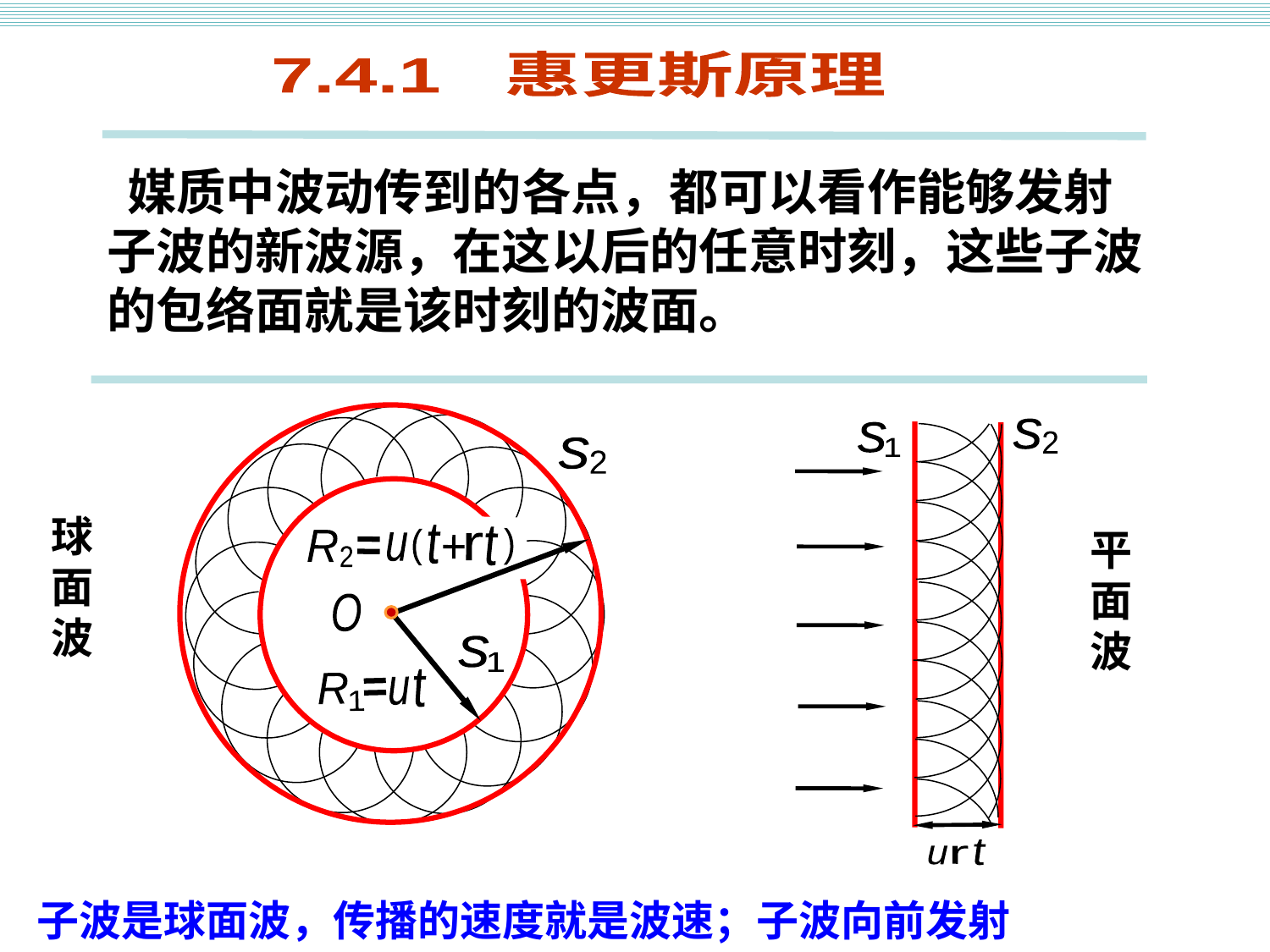

惠更斯原理
7.4.1   惠更斯原理

 媒质中波动传到的各点，都可以看作能够发射子波的新波源，在这以后的任意时刻，这些子波的包络面就是该时刻的波面。

s
2

s
1

t
u
r
平
面
波

s
2

t
t
)
(
R
u
r
+

2

s
1
t
u
R
1

O

球
面
波
子波是球面波，传播的速度就是波速；子波向前发射